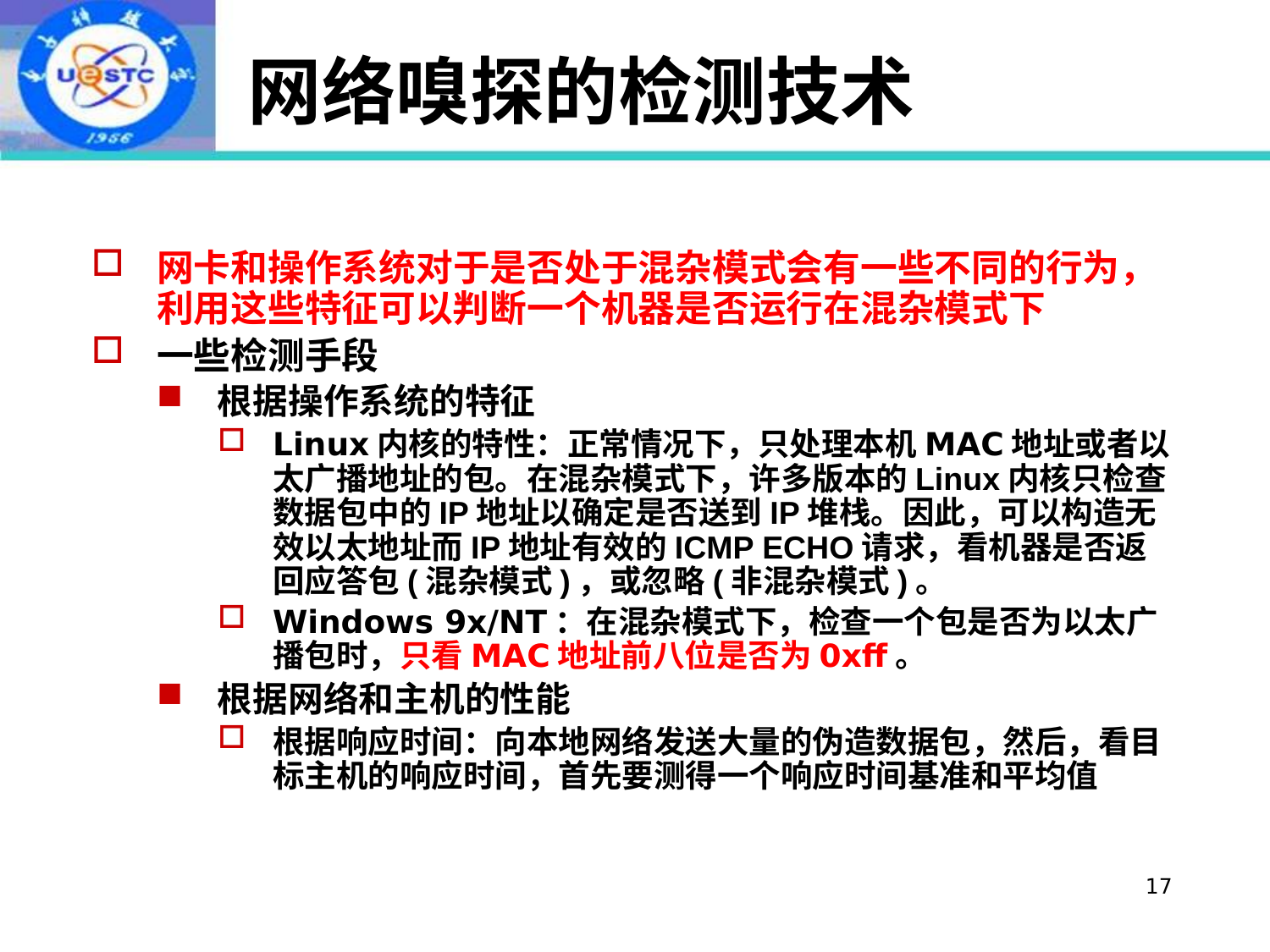

# 网络嗅探的检测技术
网卡和操作系统对于是否处于混杂模式会有一些不同的行为，利用这些特征可以判断一个机器是否运行在混杂模式下
一些检测手段
根据操作系统的特征
Linux内核的特性：正常情况下，只处理本机MAC地址或者以太广播地址的包。在混杂模式下，许多版本的Linux内核只检查 数据包中的IP地址以确定是否送到IP堆栈。因此，可以构造无效以太地址而IP地址有效的ICMP ECHO请求，看机器是否返回应答包(混杂模式)，或忽略(非混杂模式)。
Windows 9x/NT：在混杂模式下，检查一个包是否为以太广播包时，只看MAC地址前八位是否为0xff。
根据网络和主机的性能
根据响应时间：向本地网络发送大量的伪造数据包，然后，看目标主机的响应时间，首先要测得一个响应时间基准和平均值

17